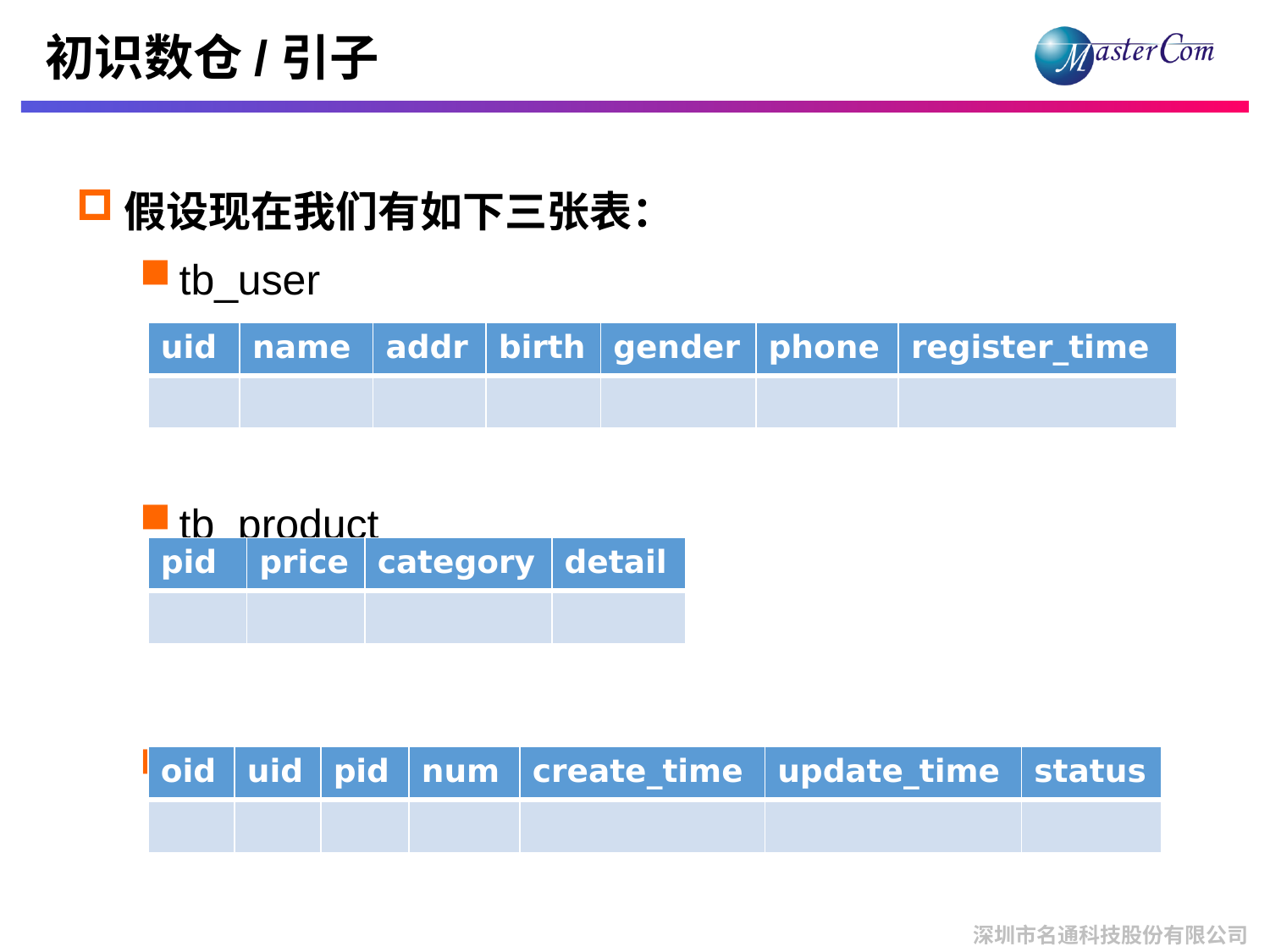

# 初识数仓/引子
假设现在我们有如下三张表：
tb_user

tb_product

tb_order
| uid | name | addr | birth | gender | phone | register\_time |
| --- | --- | --- | --- | --- | --- | --- |
|  |  |  |  |  |  |  |
| pid | price | category | detail |
| --- | --- | --- | --- |
|  |  |  |  |
| oid | uid | pid | num | create\_time | update\_time | status |
| --- | --- | --- | --- | --- | --- | --- |
|  |  |  |  |  |  |  |